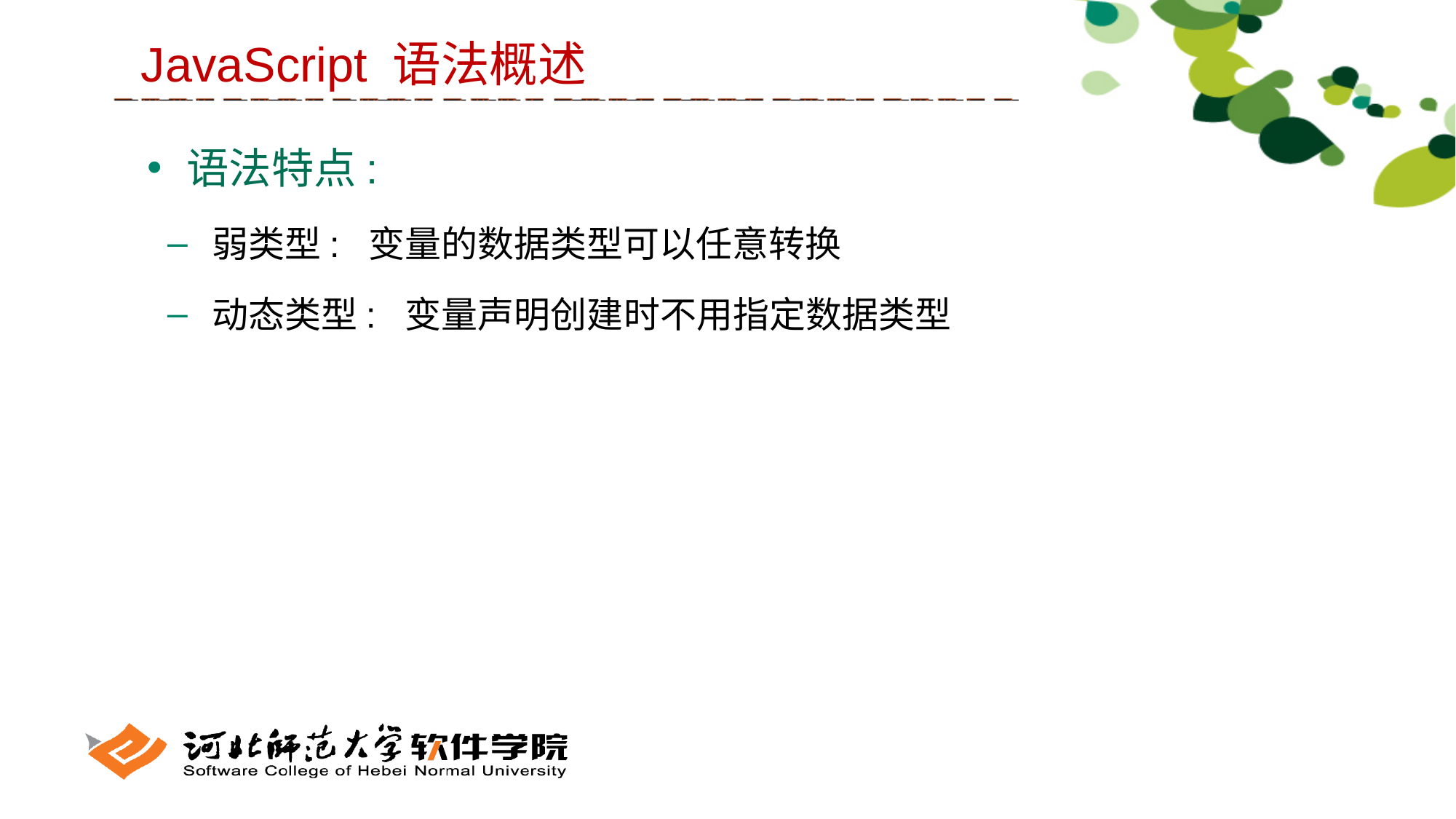

JavaScript 语法概述
 语法特点:
 弱类型:  变量的数据类型可以任意转换
 动态类型:  变量声明创建时不用指定数据类型